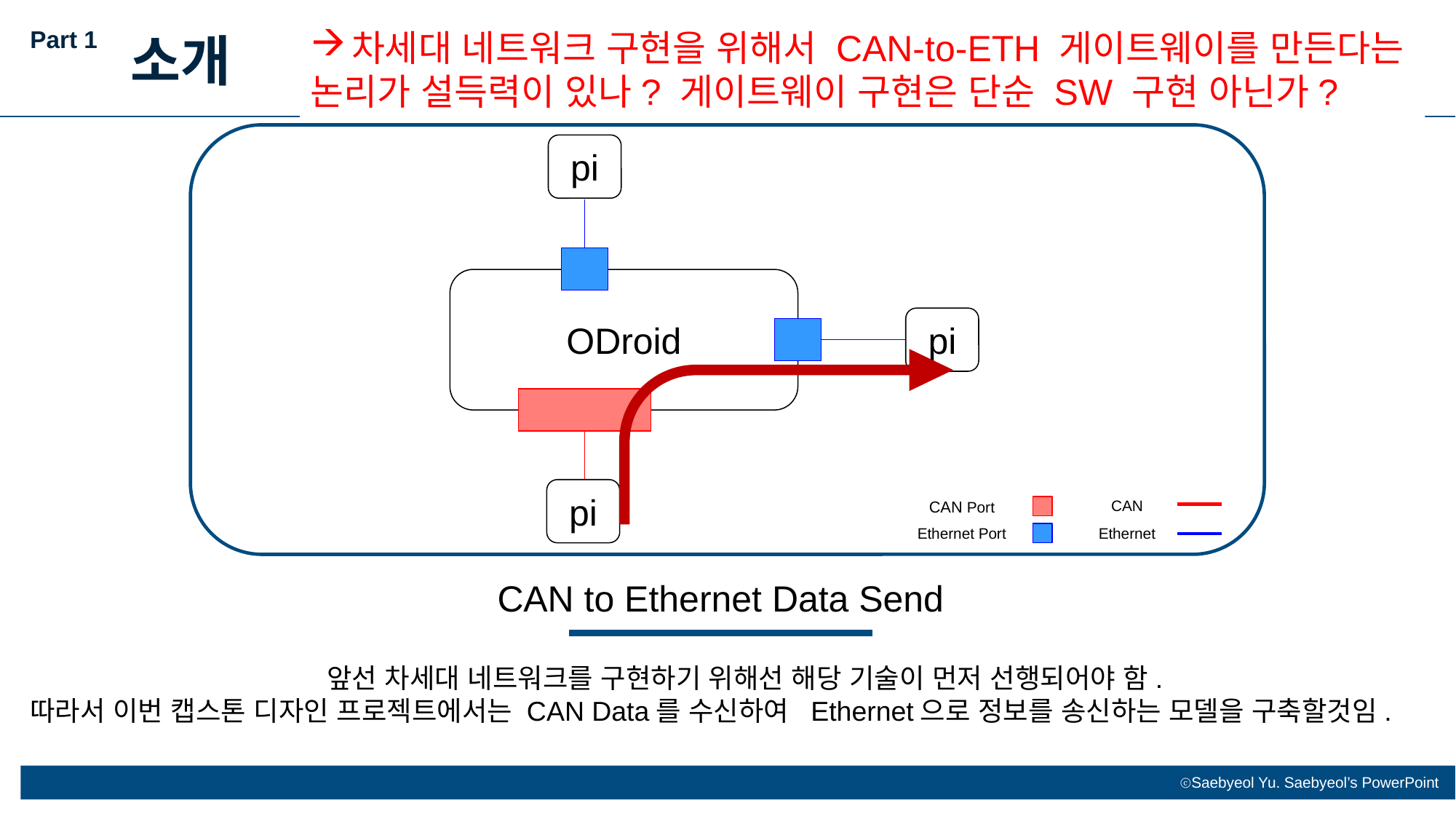

Part 1
차세대 네트워크 구현을 위해서 CAN-to-ETH 게이트웨이를 만든다는
논리가 설득력이 있나? 게이트웨이 구현은 단순 SW 구현 아닌가?
소개

pi

ODroid
pi

pi

CAN
Ethernet
CAN Port

Ethernet Port

CAN to Ethernet Data Send
                                      앞선 차세대 네트워크를 구현하기 위해선 해당 기술이 먼저 선행되어야 함.
따라서 이번 캡스톤 디자인 프로젝트에서는 CAN Data를 수신하여  Ethernet으로 정보를 송신하는 모델을 구축할것임.